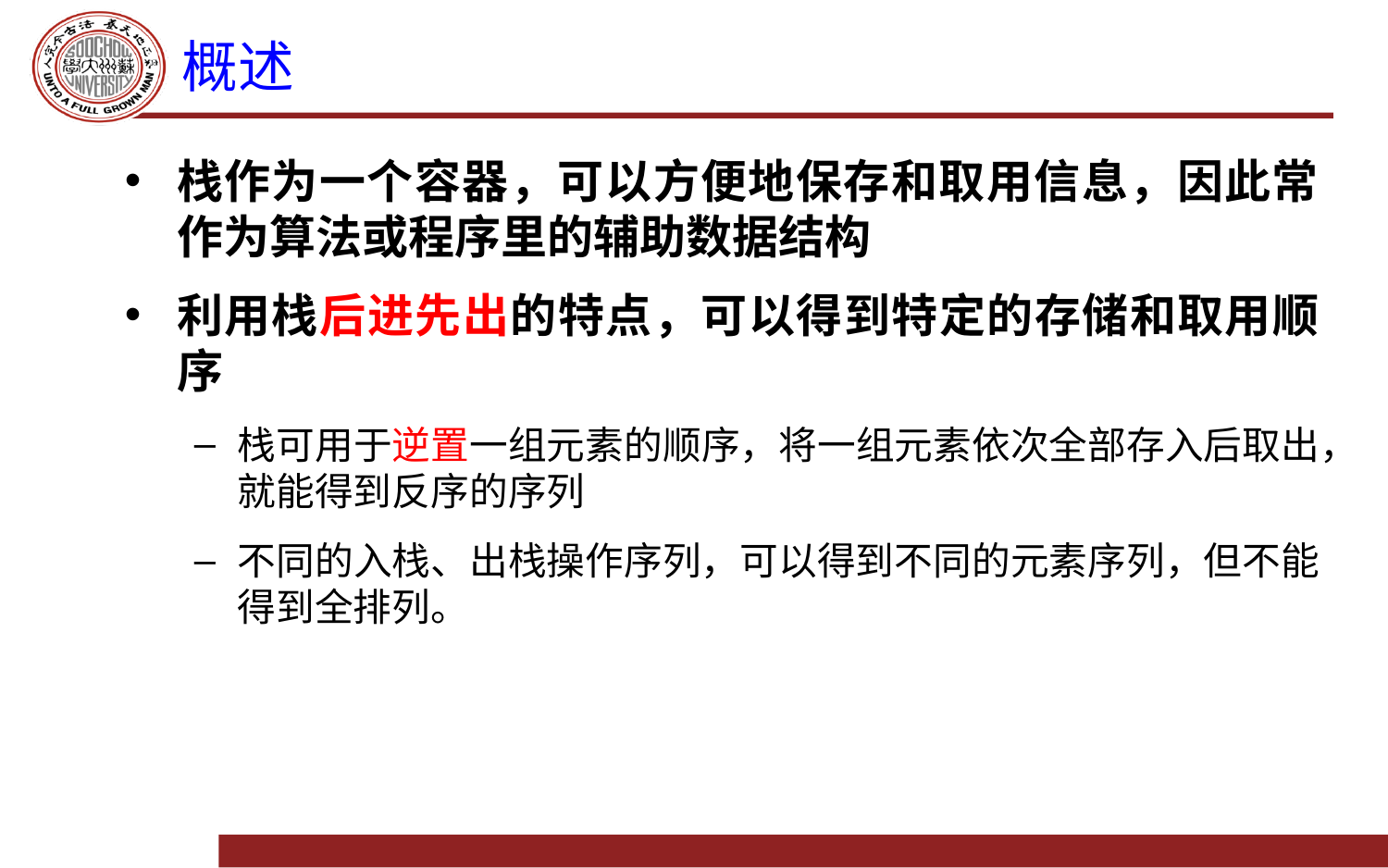

# 概述
栈作为一个容器，可以方便地保存和取用信息，因此常作为算法或程序里的辅助数据结构
利用栈后进先出的特点，可以得到特定的存储和取用顺序
栈可用于逆置一组元素的顺序，将一组元素依次全部存入后取出，就能得到反序的序列
不同的入栈、出栈操作序列，可以得到不同的元素序列，但不能得到全排列。